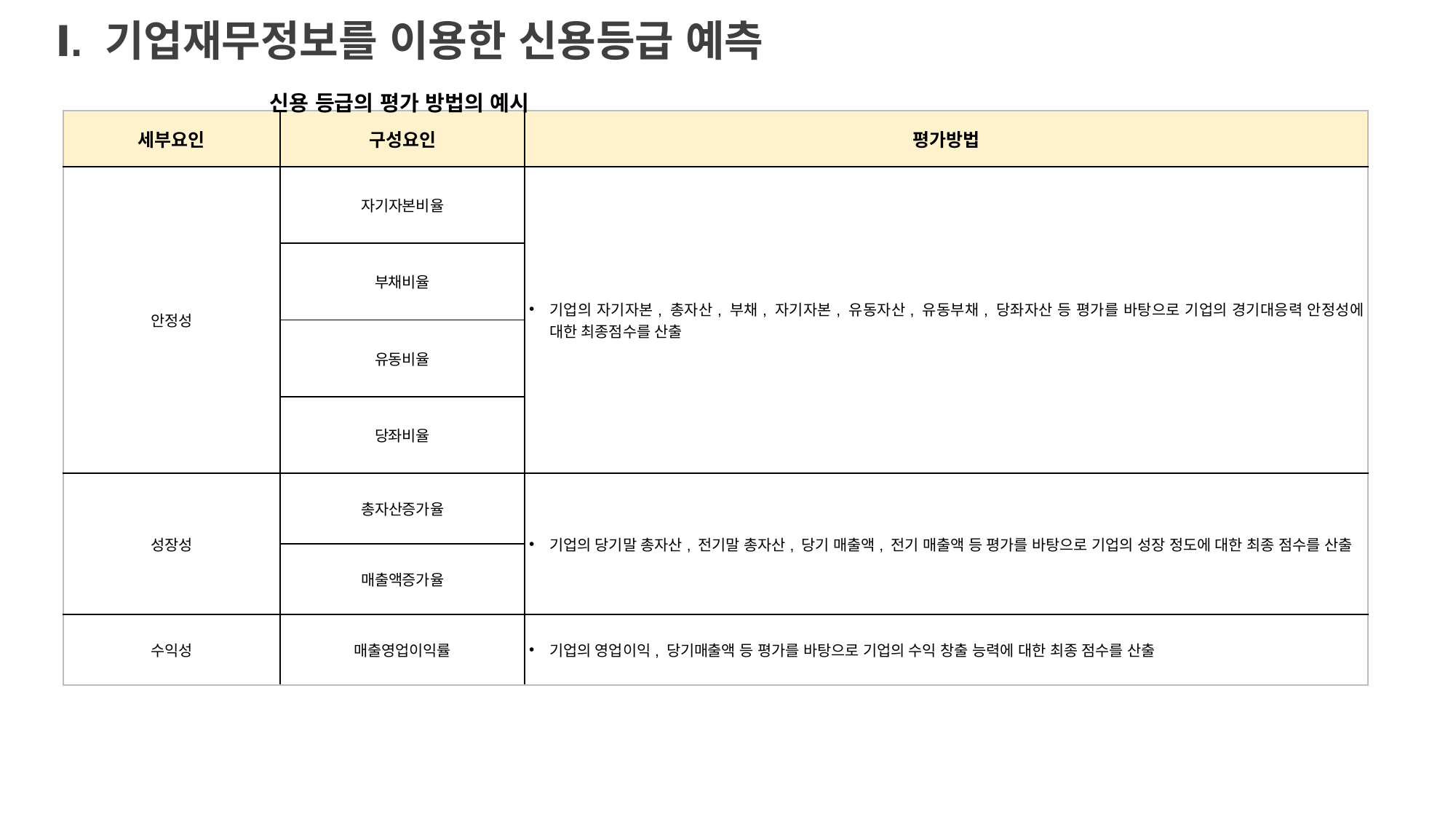

Ⅰ. 기업재무정보를 이용한 신용등급 예측
신용 등급의 평가 방법의 예시
| 세부요인 | 구성요인 | 평가방법 |
| --- | --- | --- |
| 안정성 | 자기자본비율 | 기업의 자기자본, 총자산, 부채, 자기자본, 유동자산, 유동부채, 당좌자산 등 평가를 바탕으로 기업의 경기대응력 안정성에 대한 최종점수를 산출 |
|  | 부채비율 |  |
|  | 유동비율 | 기업의 유동자산, 유동부채, 당좌자산 등 평가를 바탕으로 정규화를 통해 최종점수를 산출 |
|  | 당좌비율 |  |
| 성장성 | 총자산증가율 | 기업의 당기말 총자산, 전기말 총자산, 당기 매출액, 전기 매출액 등 평가를 바탕으로 기업의 성장 정도에 대한 최종 점수를 산출 |
|  | 매출액증가율 |  |
| 수익성 | 매출영업이익률 | 기업의 영업이익, 당기매출액 등 평가를 바탕으로 기업의 수익 창출 능력에 대한 최종 점수를 산출 |